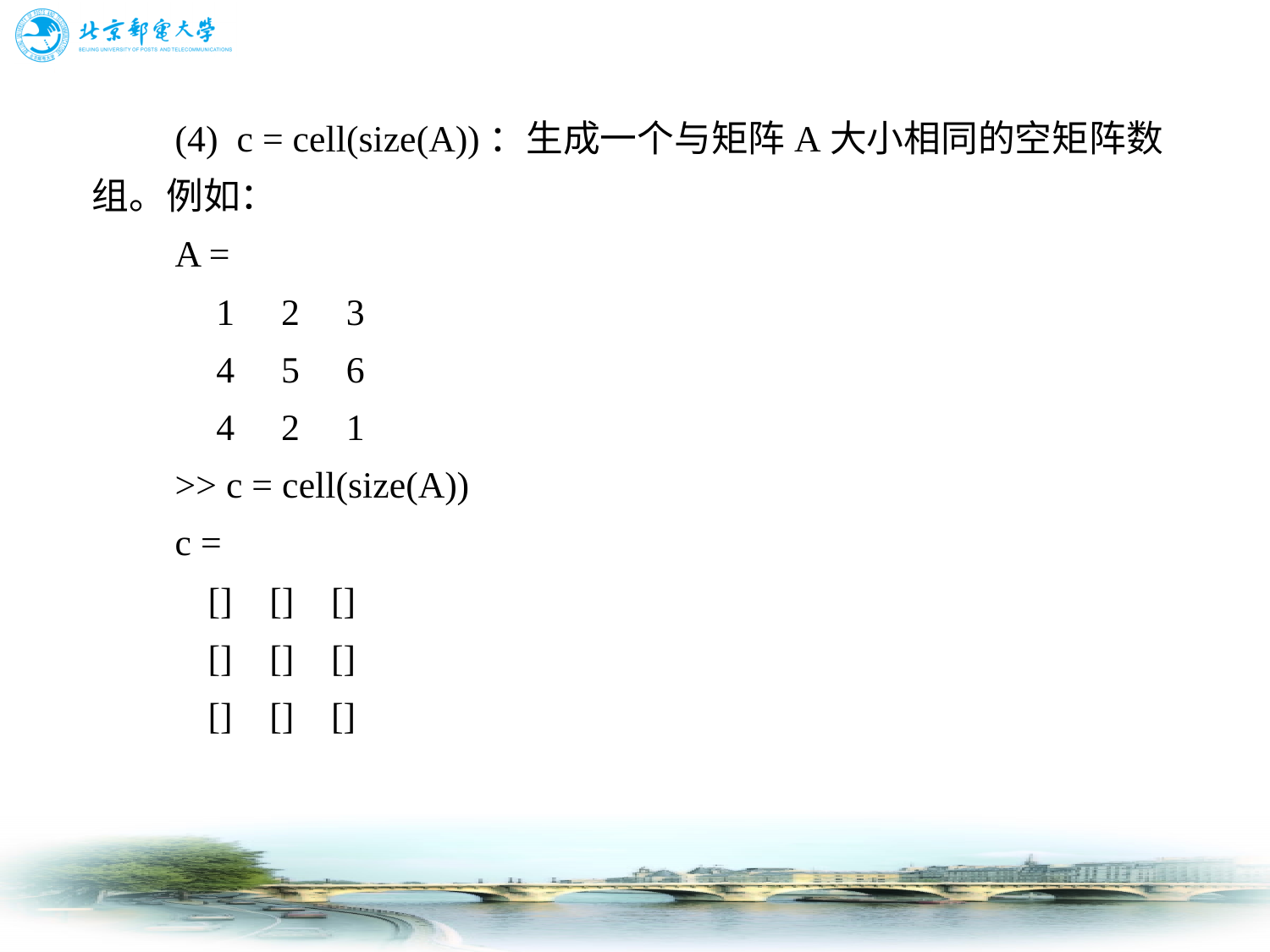

# (4)  c = cell(size(A))：生成一个与矩阵A大小相同的空矩阵数组。例如： 　　A = 　　     1     2     3 　　     4     5     6 　　     4     2     1 　　>> c = cell(size(A)) 　　c = 　　    []    []    [] 　　    []    []    [] 　　    []    []    []